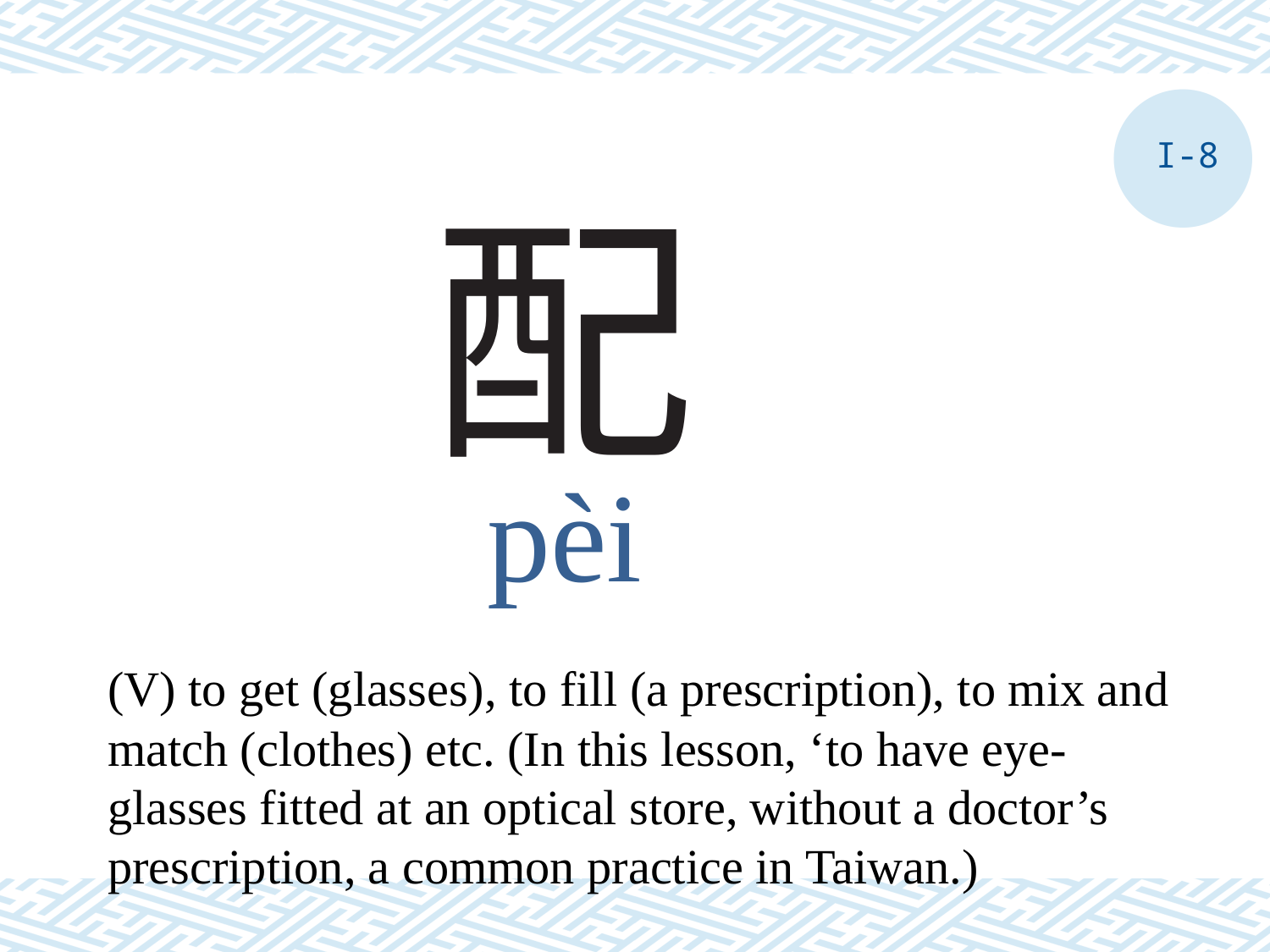

I-8

# 配
pèi
(V) to get (glasses), to fill (a prescription), to mix and match (clothes) etc. (In this lesson, ‘to have eye-glasses fitted at an optical store, without a doctor’s prescription, a common practice in Taiwan.)